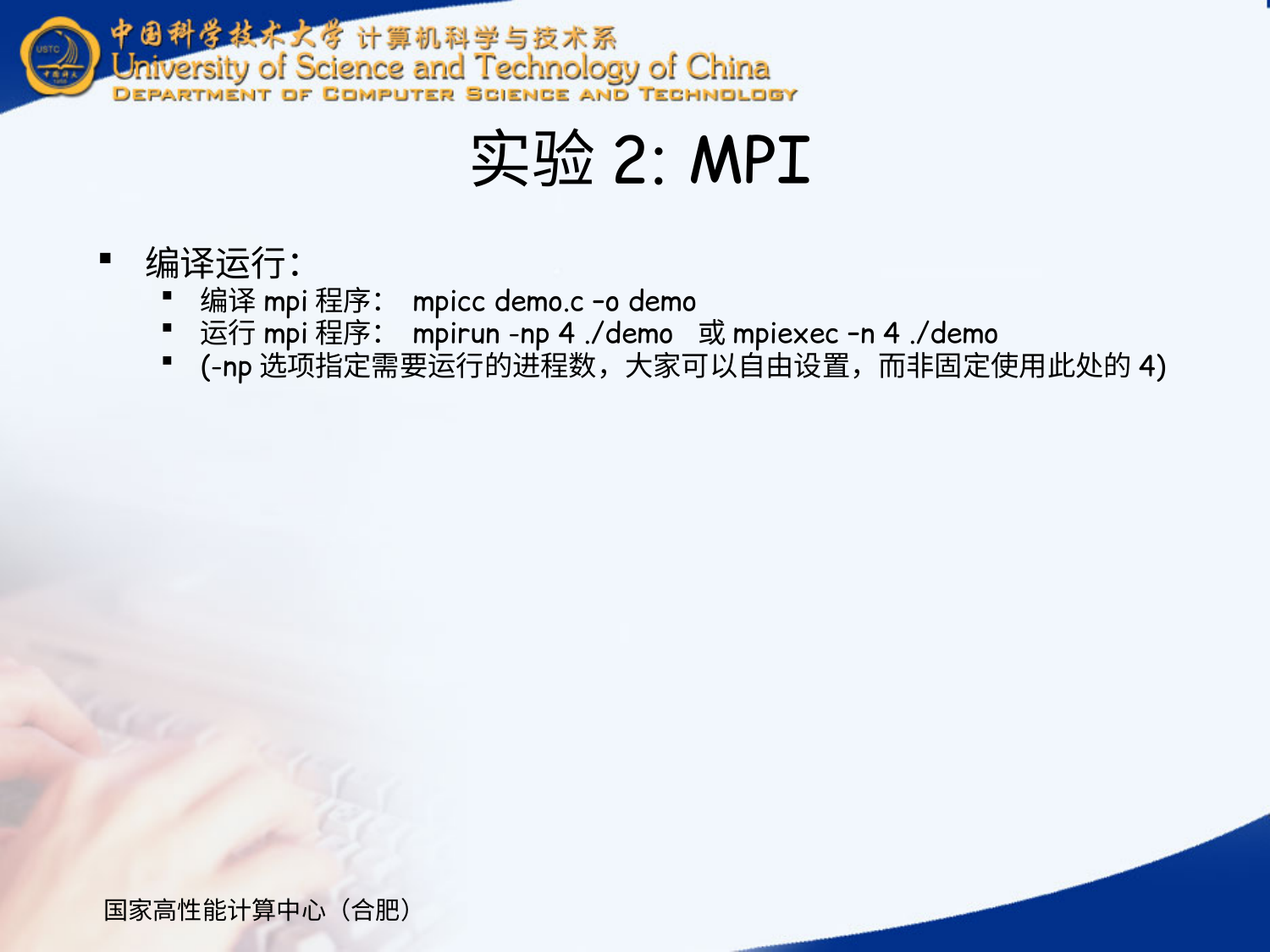

# 实验2: MPI
编译运行：
编译mpi程序： mpicc demo.c –o demo
运行mpi程序： mpirun -np 4 ./demo  或mpiexec –n 4 ./demo
(-np选项指定需要运行的进程数，大家可以自由设置，而非固定使用此处的4)
国家高性能计算中心（合肥）